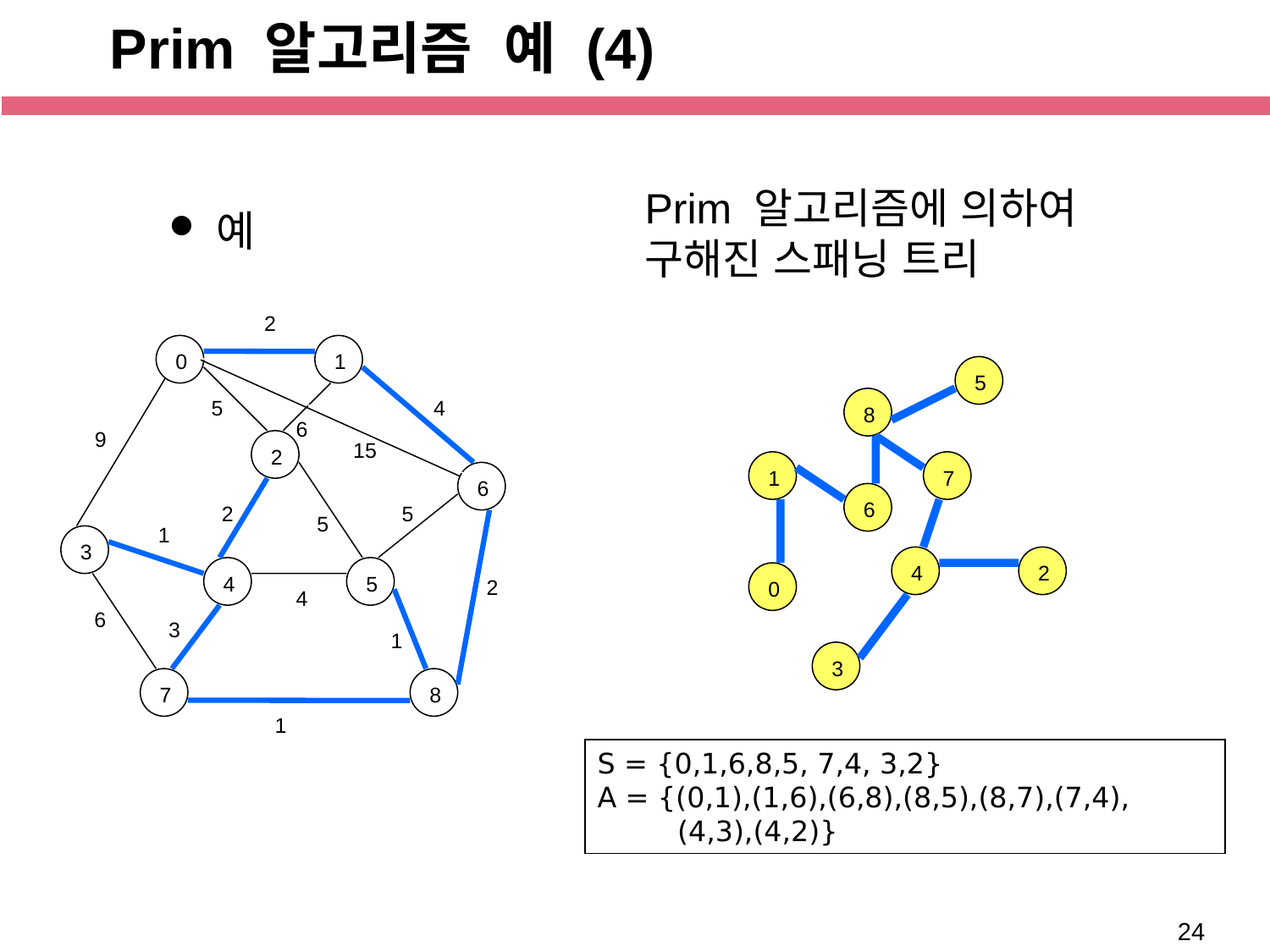

# Prim 알고리즘  예 (4)
Prim 알고리즘에 의하여 구해진 스패닝 트리
예

2
0
1

5
4
6
9
2
15

6

2

5
5

1
3

4
5
2

4

6

3
1
7
8

1
5

8

1
7

6

4
2
0

3
S = {0,1,6,8,5, 7,4, 3,2}
A = {(0,1),(1,6),(6,8),(8,5),(8,7),(7,4),
         (4,3),(4,2)}